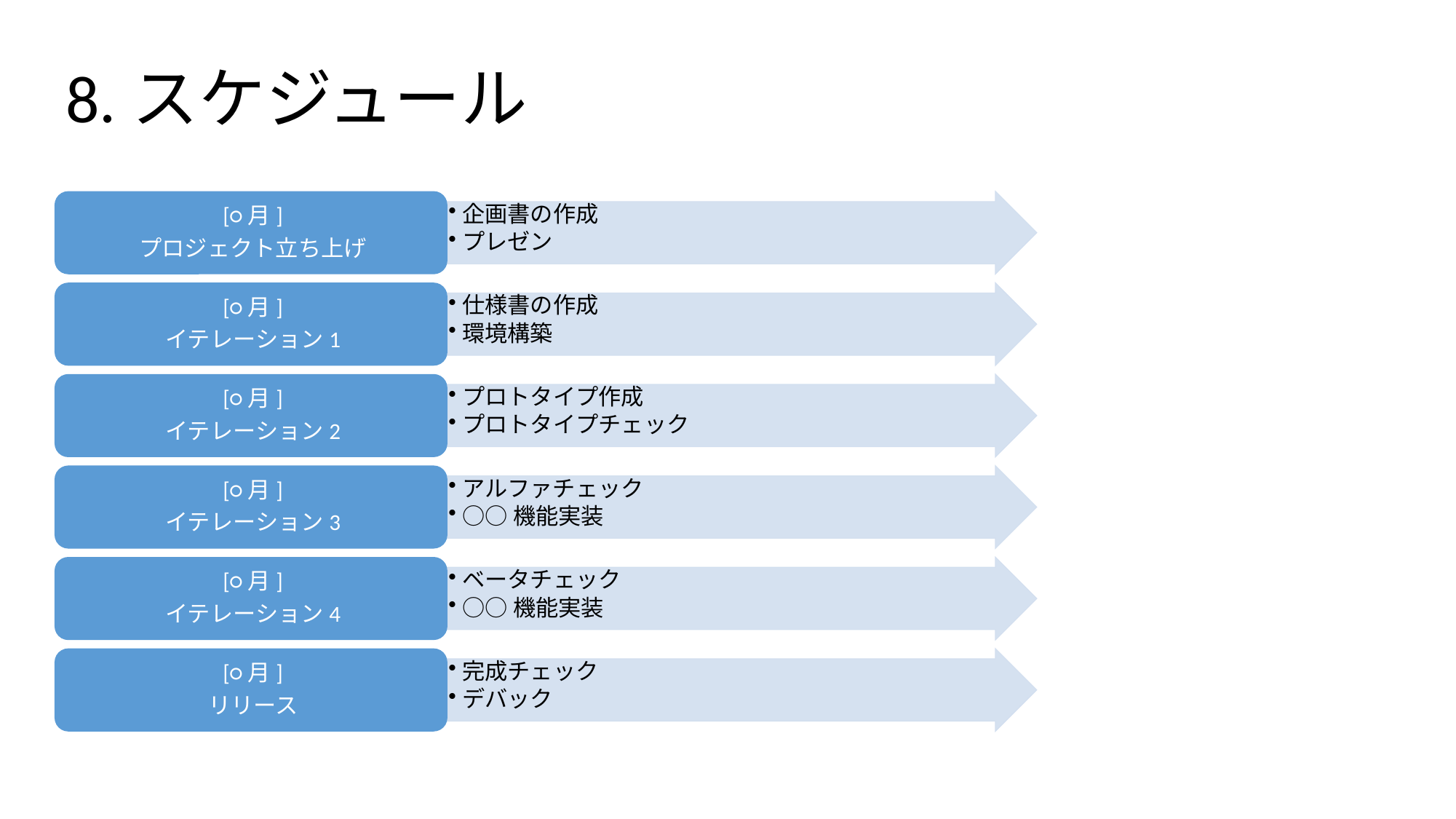

# 8.スケジュール
企画書の作成
プレゼン
[○月]
プロジェクト立ち上げ
仕様書の作成
環境構築
[○月]
イテレーション1
プロトタイプ作成
プロトタイプチェック
[○月]
イテレーション2
アルファチェック
○○機能実装
[○月]
イテレーション3
ベータチェック
○○機能実装
[○月]
イテレーション4
完成チェック
デバック
[○月]
リリース